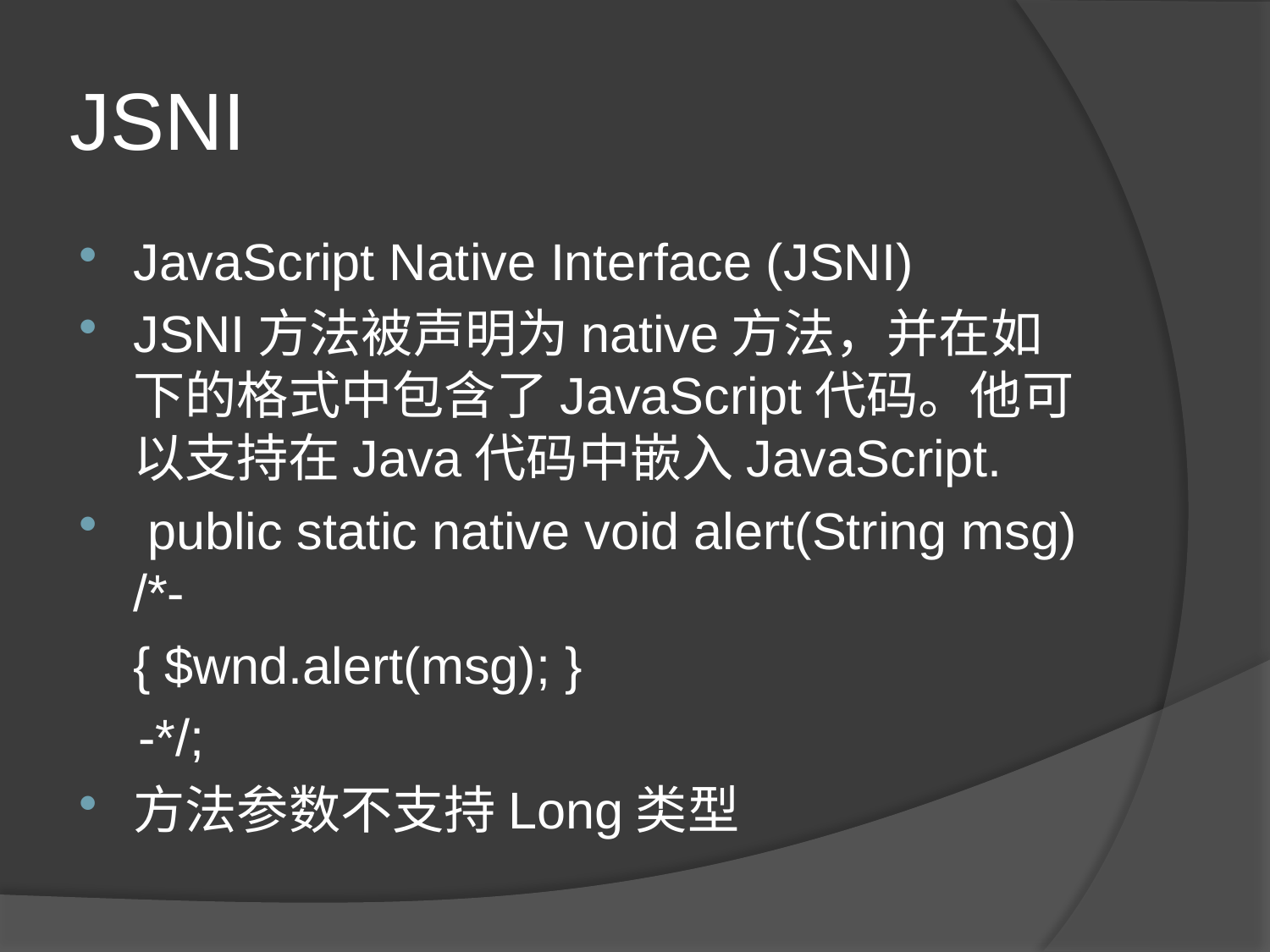

# JSNI
JavaScript Native Interface (JSNI)
JSNI方法被声明为native方法，并在如下的格式中包含了JavaScript代码。他可以支持在Java代码中嵌入JavaScript.
 public static native void alert(String msg) /*-
	{ $wnd.alert(msg); }
    -*/;
方法参数不支持Long类型